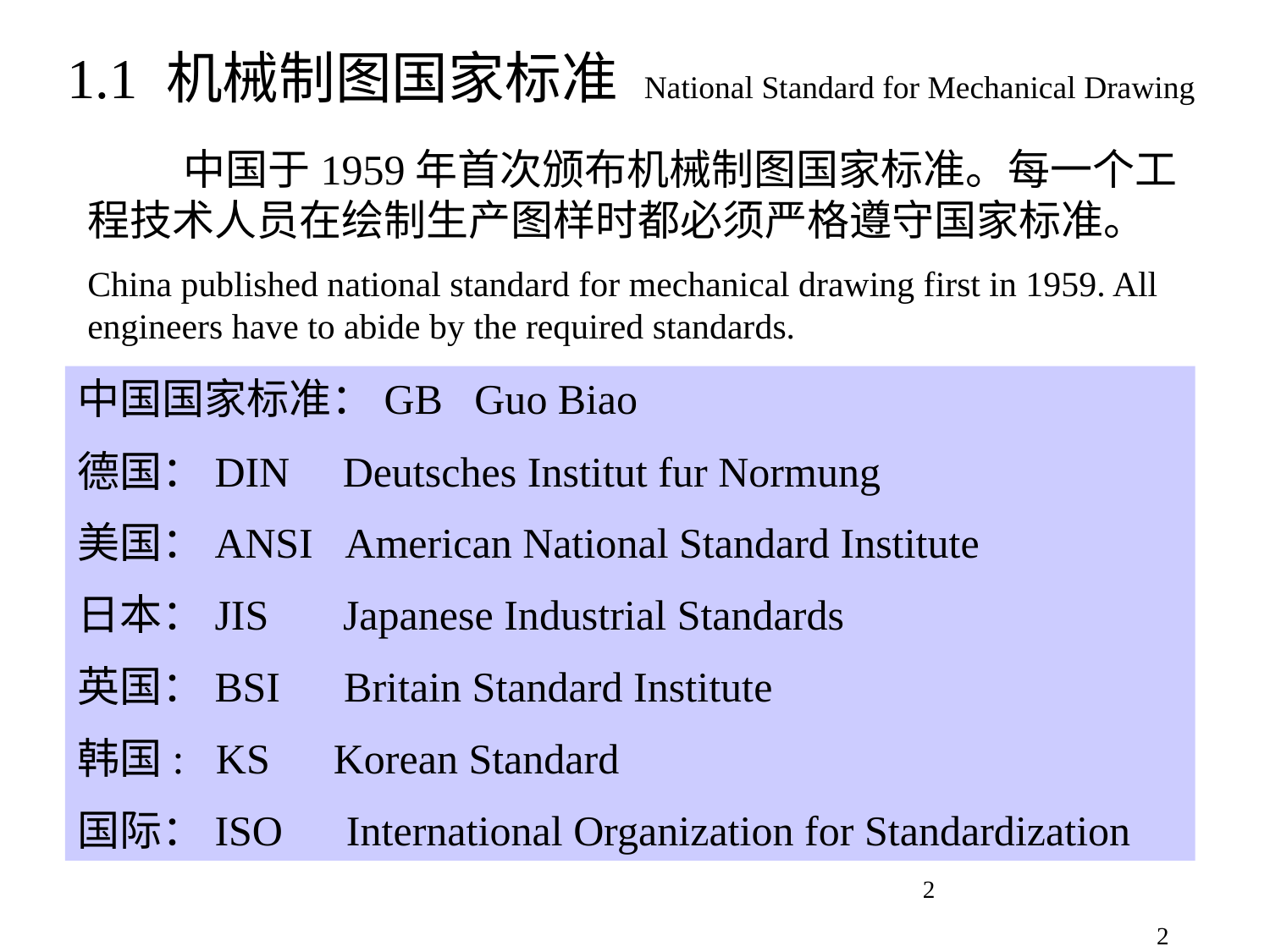

1.1 机械制图国家标准 National Standard for Mechanical Drawing
         中国于1959年首次颁布机械制图国家标准。每一个工程技术人员在绘制生产图样时都必须严格遵守国家标准。
China published national standard for mechanical drawing first in 1959. All engineers have to abide by the required standards.
中国国家标准：GB   Guo Biao
德国：DIN     Deutsches Institut fur Normung
美国：ANSI   American National Standard Institute
日本：JIS       Japanese Industrial Standards
英国：BSI      Britain Standard Institute
韩国:   KS      Korean Standard
国际：ISO      International Organization for Standardization
2
2